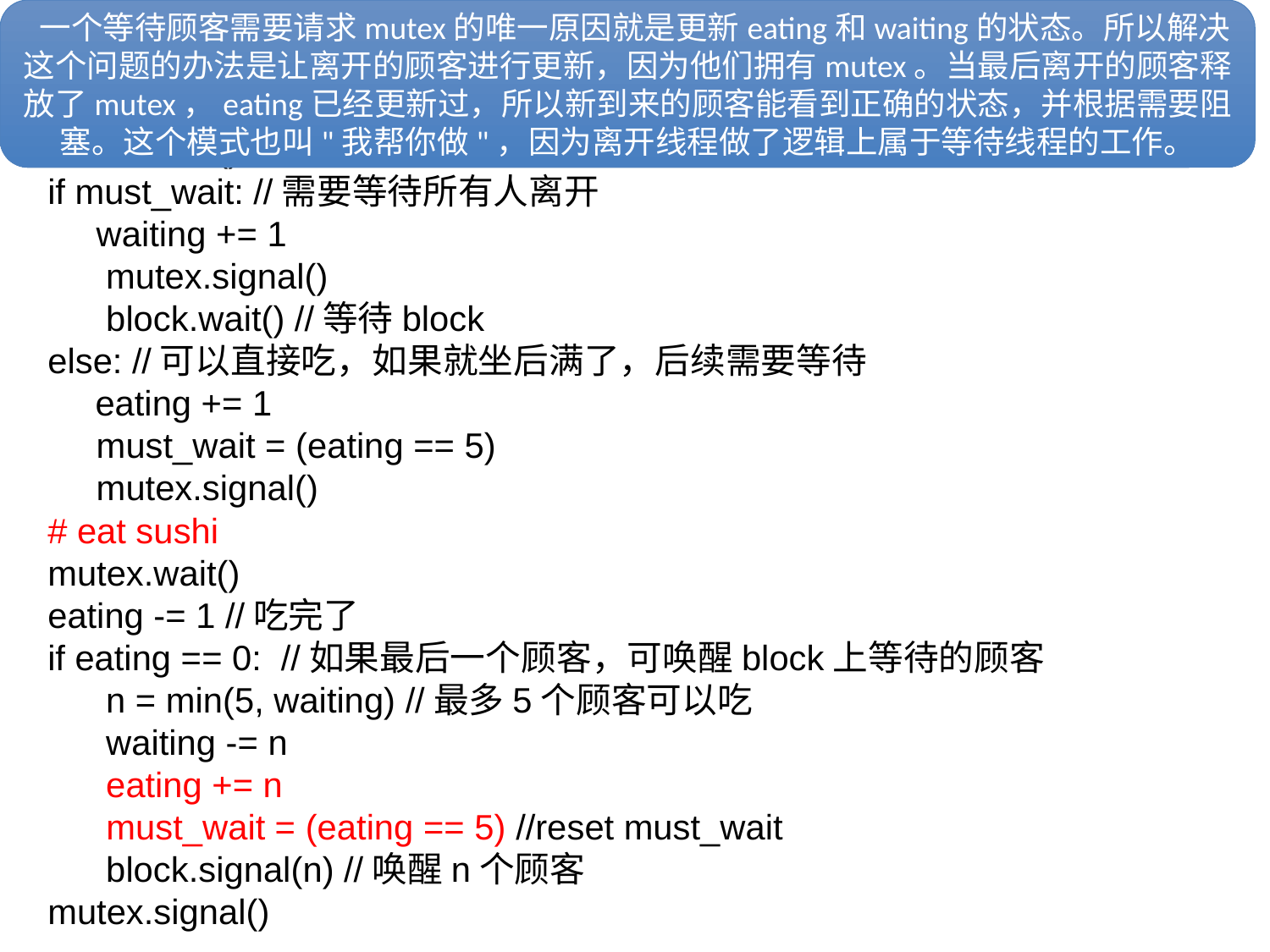

一个等待顾客需要请求mutex的唯一原因就是更新eating和waiting的状态。所以解决这个问题的办法是让离开的顾客进行更新，因为他们拥有mutex。当最后离开的顾客释放了mutex，eating已经更新过，所以新到来的顾客能看到正确的状态，并根据需要阻塞。这个模式也叫"我帮你做"，因为离开线程做了逻辑上属于等待线程的工作。
# 寿司店问题
mutex.wait()
if must_wait: //需要等待所有人离开
     waiting += 1
      mutex.signal()
      block.wait() //等待block
else: //可以直接吃，如果就坐后满了，后续需要等待
     eating += 1
     must_wait = (eating == 5)
     mutex.signal()
# eat sushi
mutex.wait()
eating -= 1 //吃完了
if eating == 0:  //如果最后一个顾客，可唤醒block上等待的顾客
      n = min(5, waiting) //最多5个顾客可以吃
      waiting -= n
      eating += n
      must_wait = (eating == 5) //reset must_wait
      block.signal(n) //唤醒n个顾客
mutex.signal()